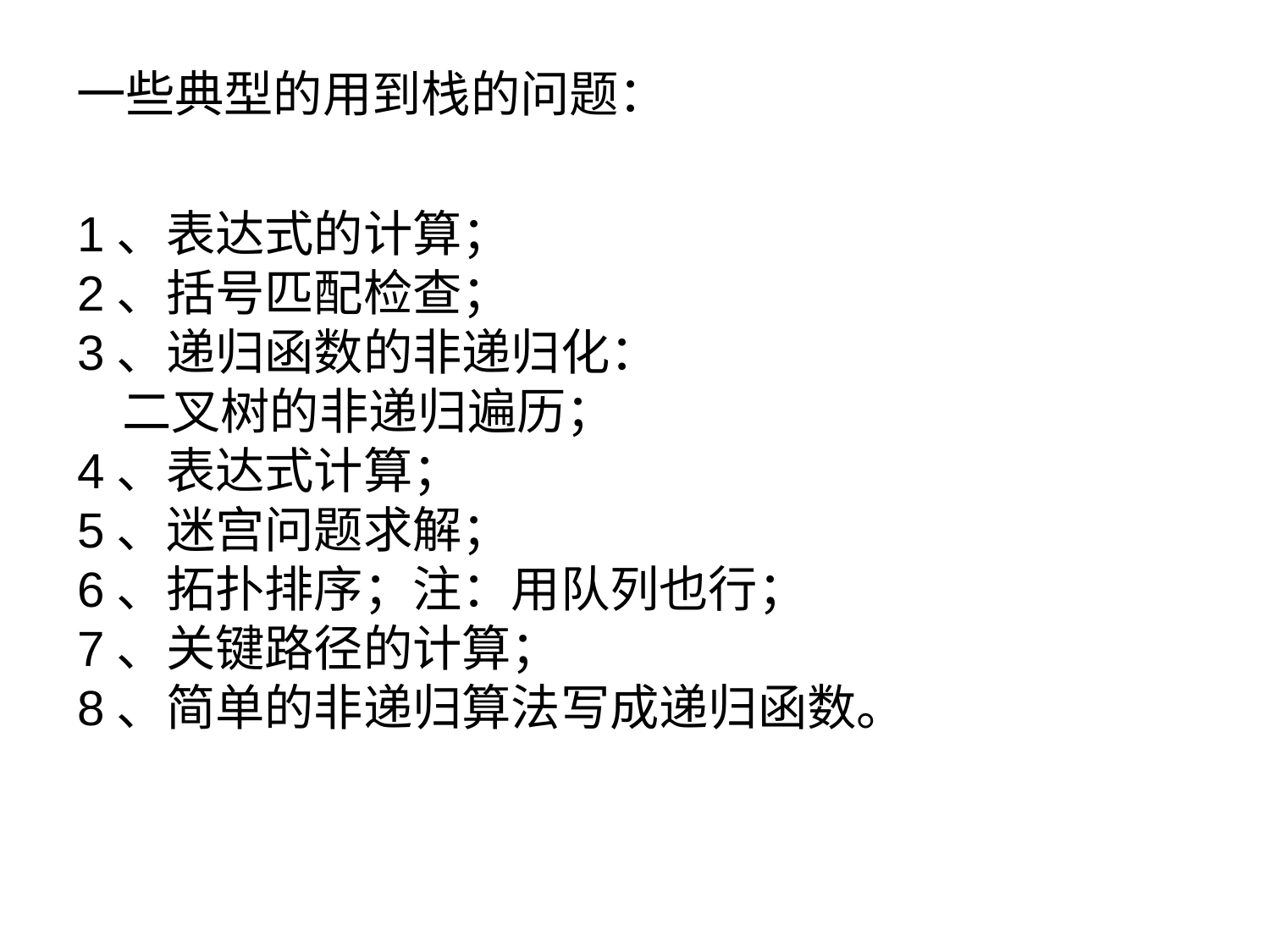

# 一些典型的用到栈的问题：
1、表达式的计算；
2、括号匹配检查；
3、递归函数的非递归化：
   二叉树的非递归遍历；
4、表达式计算；
5、迷宫问题求解；
6、拓扑排序；注：用队列也行；
7、关键路径的计算；
8、简单的非递归算法写成递归函数。